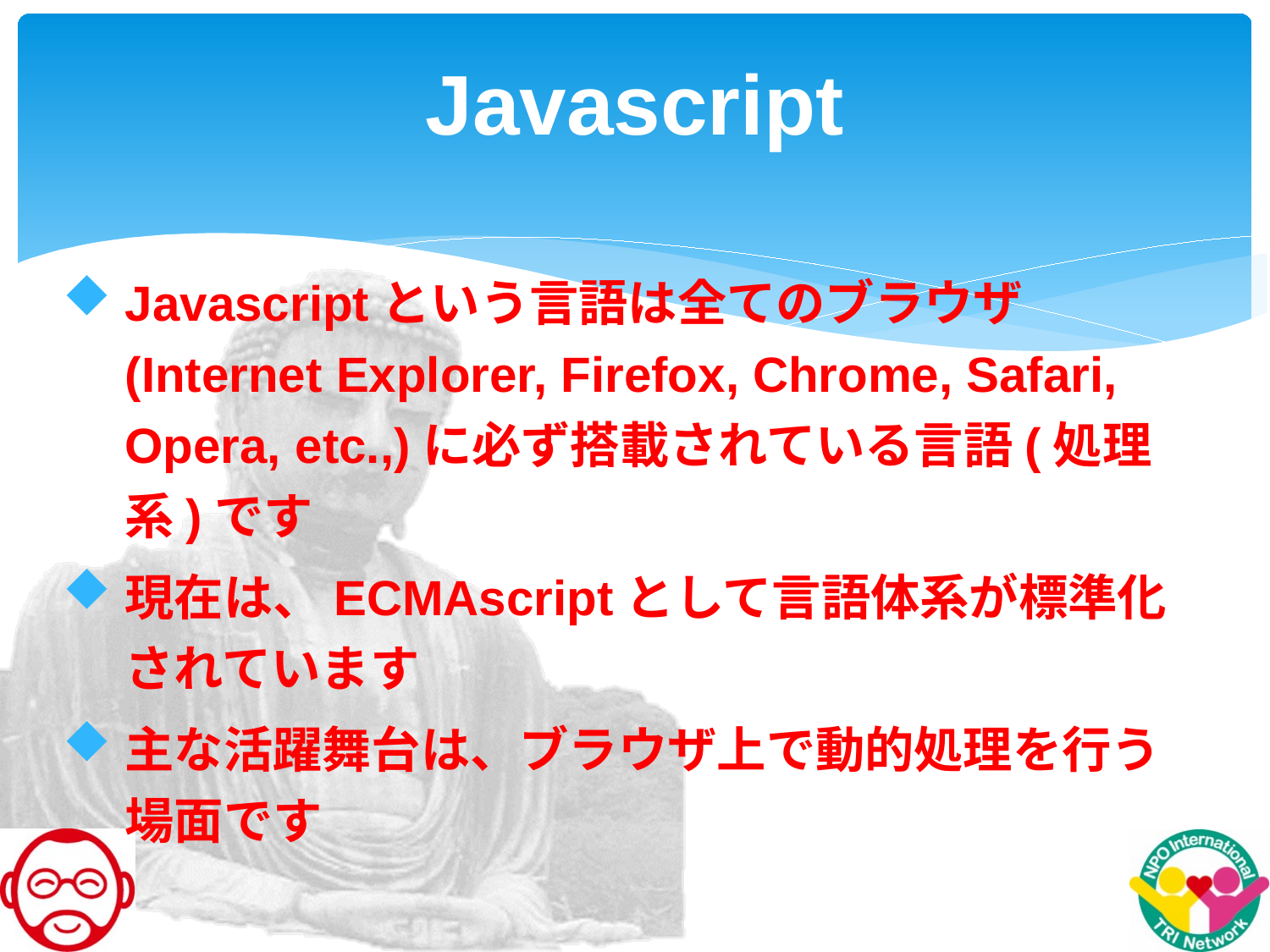

# Javascript
Javascriptという言語は全てのブラウザ(Internet Explorer, Firefox, Chrome, Safari, Opera, etc.,)に必ず搭載されている言語(処理系)です
現在は、ECMAscriptとして言語体系が標準化されています
主な活躍舞台は、ブラウザ上で動的処理を行う場面です